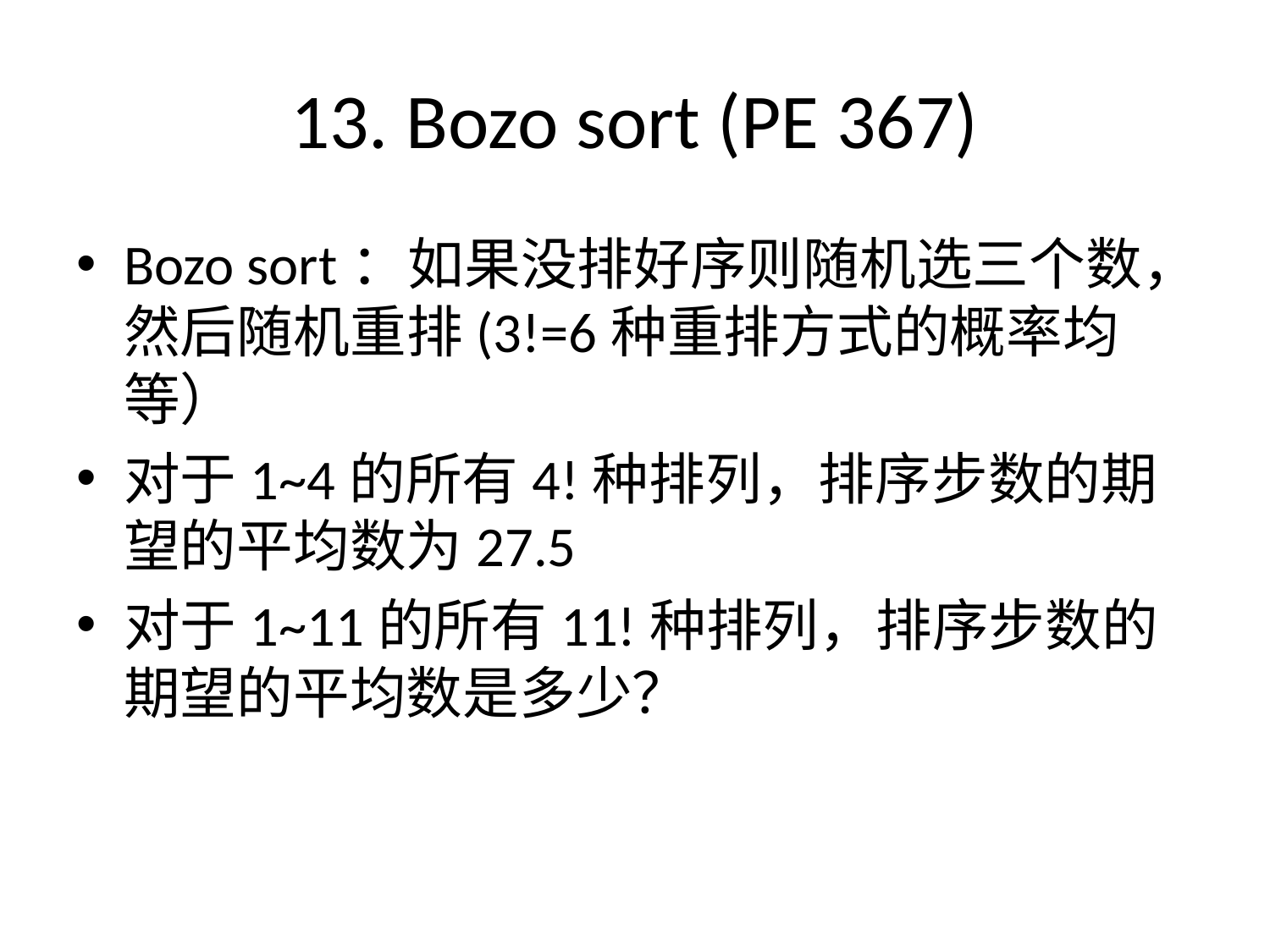

# 13. Bozo sort (PE 367)
Bozo sort：如果没排好序则随机选三个数，然后随机重排(3!=6种重排方式的概率均等）
对于1~4的所有4!种排列，排序步数的期望的平均数为27.5
对于1~11的所有11!种排列，排序步数的期望的平均数是多少？